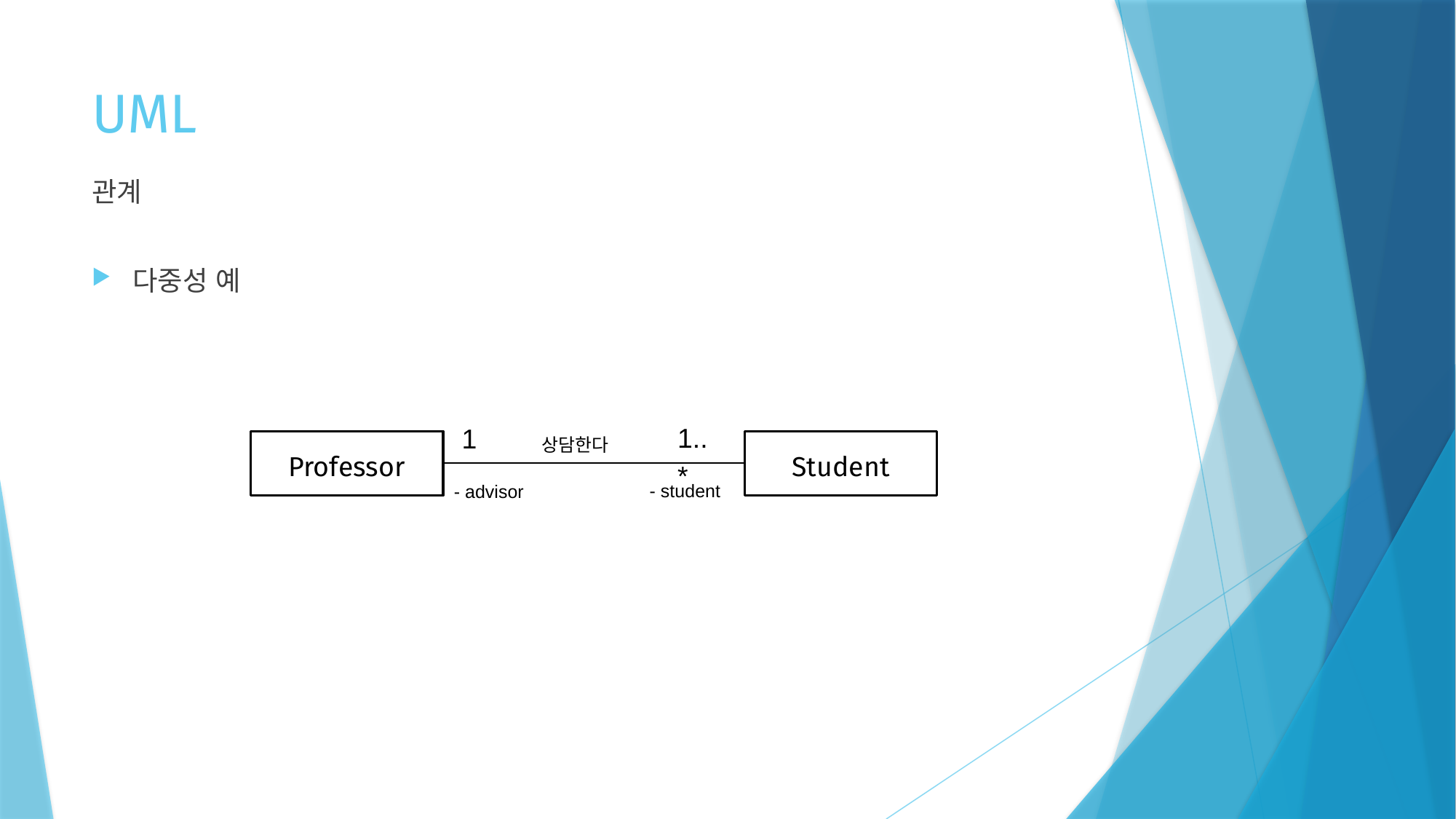

# UML
관계
다중성 예
1..*
1
상담한다
Professor
Student
- student
- advisor